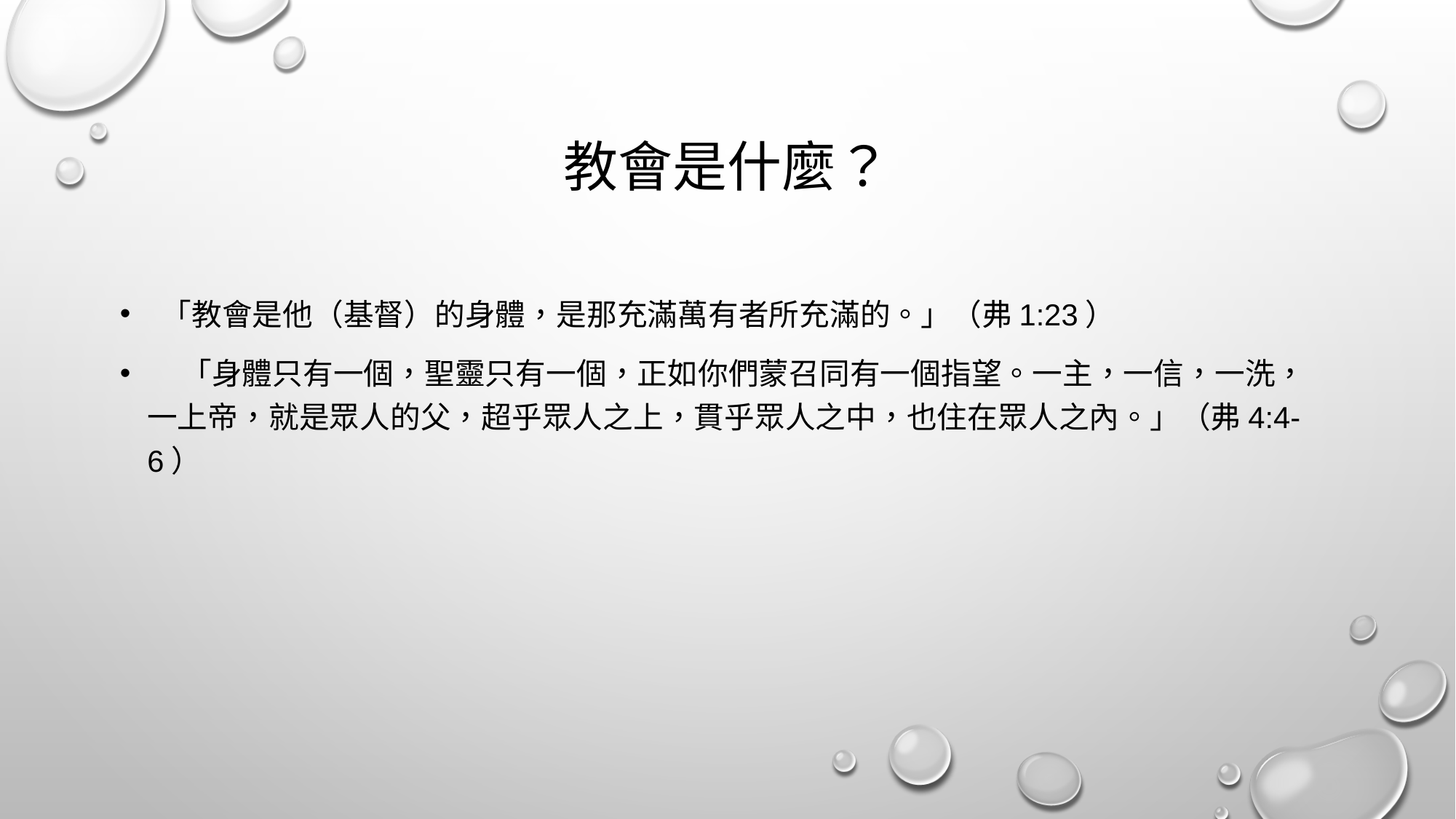

# 教會是什麼？
 「教會是他（基督）的身體，是那充滿萬有者所充滿的。」（弗1:23）
    「身體只有一個，聖靈只有一個，正如你們蒙召同有一個指望。一主，一信，一洗，一上帝，就是眾人的父，超乎眾人之上，貫乎眾人之中，也住在眾人之內。」（弗4:4-6）